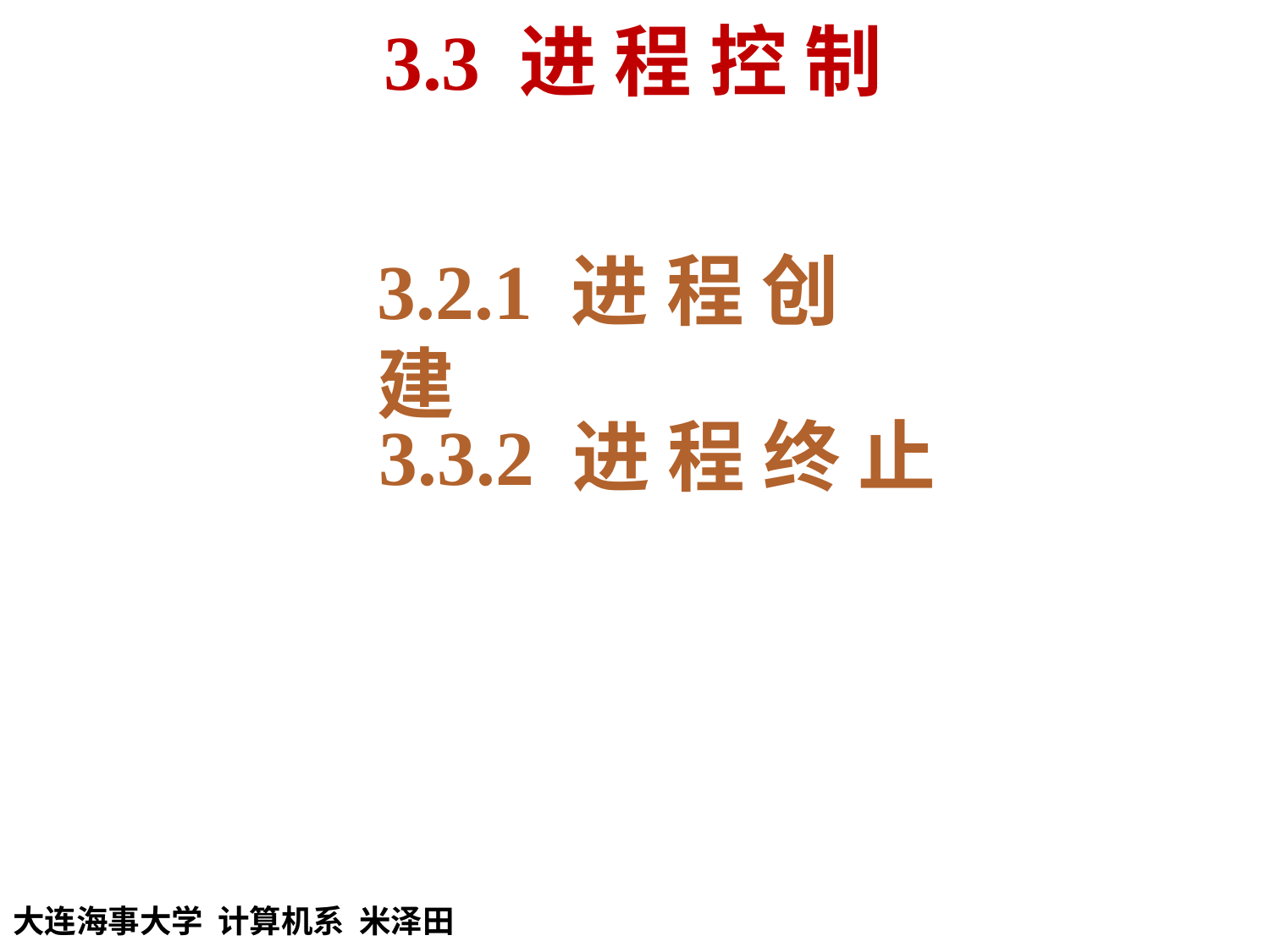

3.3 进 程 控 制
3.2.1 进 程 创 建
3.3.2 进 程 终 止
大连海事大学  计算机系  米泽田